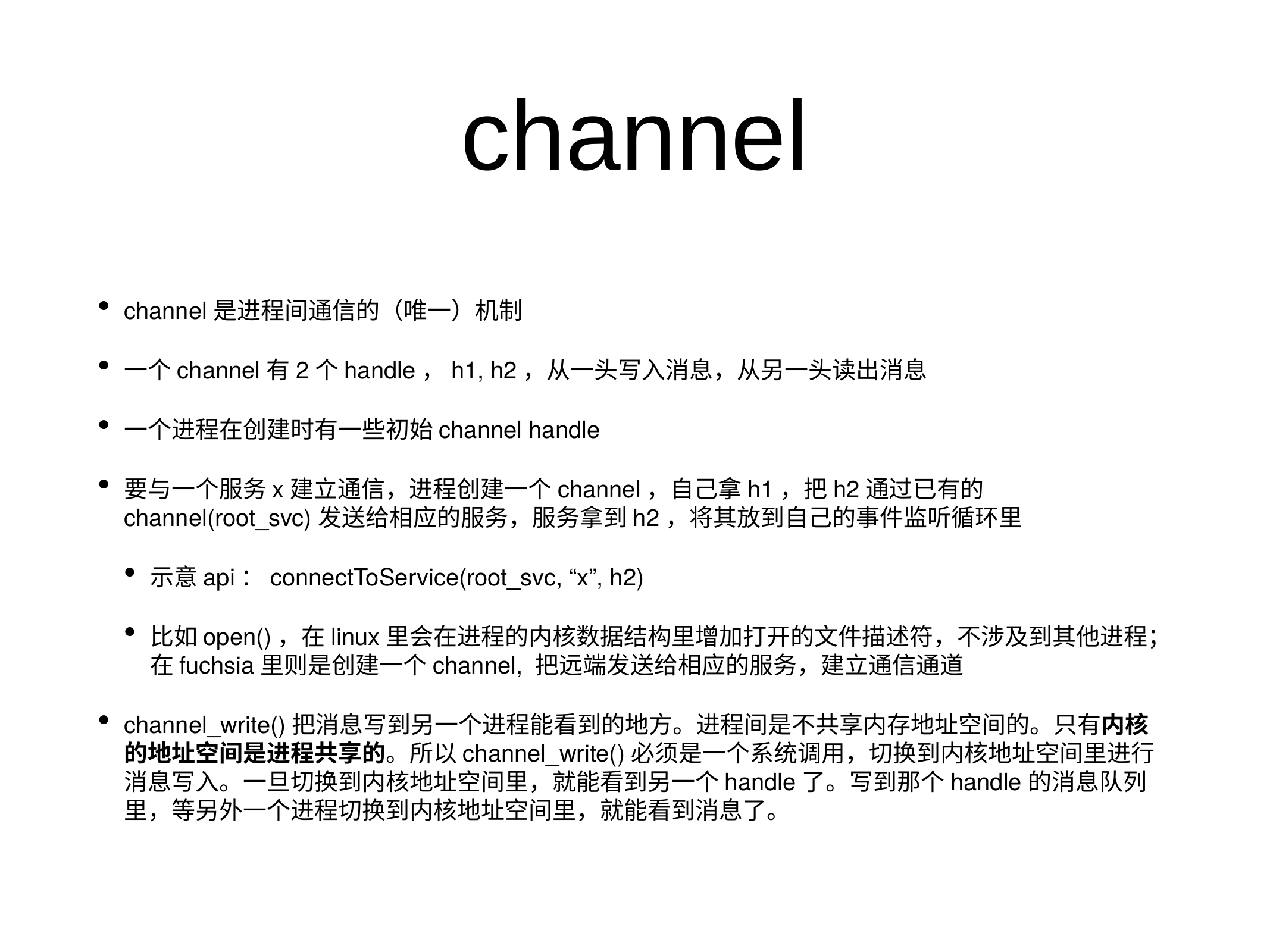

# channel
channel是进程间通信的（唯一）机制
一个channel有2个handle，h1, h2，从一头写入消息，从另一头读出消息
一个进程在创建时有一些初始channel handle
要与一个服务x建立通信，进程创建一个channel，自己拿h1，把h2通过已有的channel(root_svc)发送给相应的服务，服务拿到h2，将其放到自己的事件监听循环里
示意api：connectToService(root_svc, “x”, h2)
比如open()，在linux里会在进程的内核数据结构里增加打开的文件描述符，不涉及到其他进程；在fuchsia里则是创建一个channel, 把远端发送给相应的服务，建立通信通道
channel_write()把消息写到另一个进程能看到的地方。进程间是不共享内存地址空间的。只有内核的地址空间是进程共享的。所以channel_write()必须是一个系统调用，切换到内核地址空间里进行消息写入。一旦切换到内核地址空间里，就能看到另一个handle了。写到那个handle的消息队列里，等另外一个进程切换到内核地址空间里，就能看到消息了。